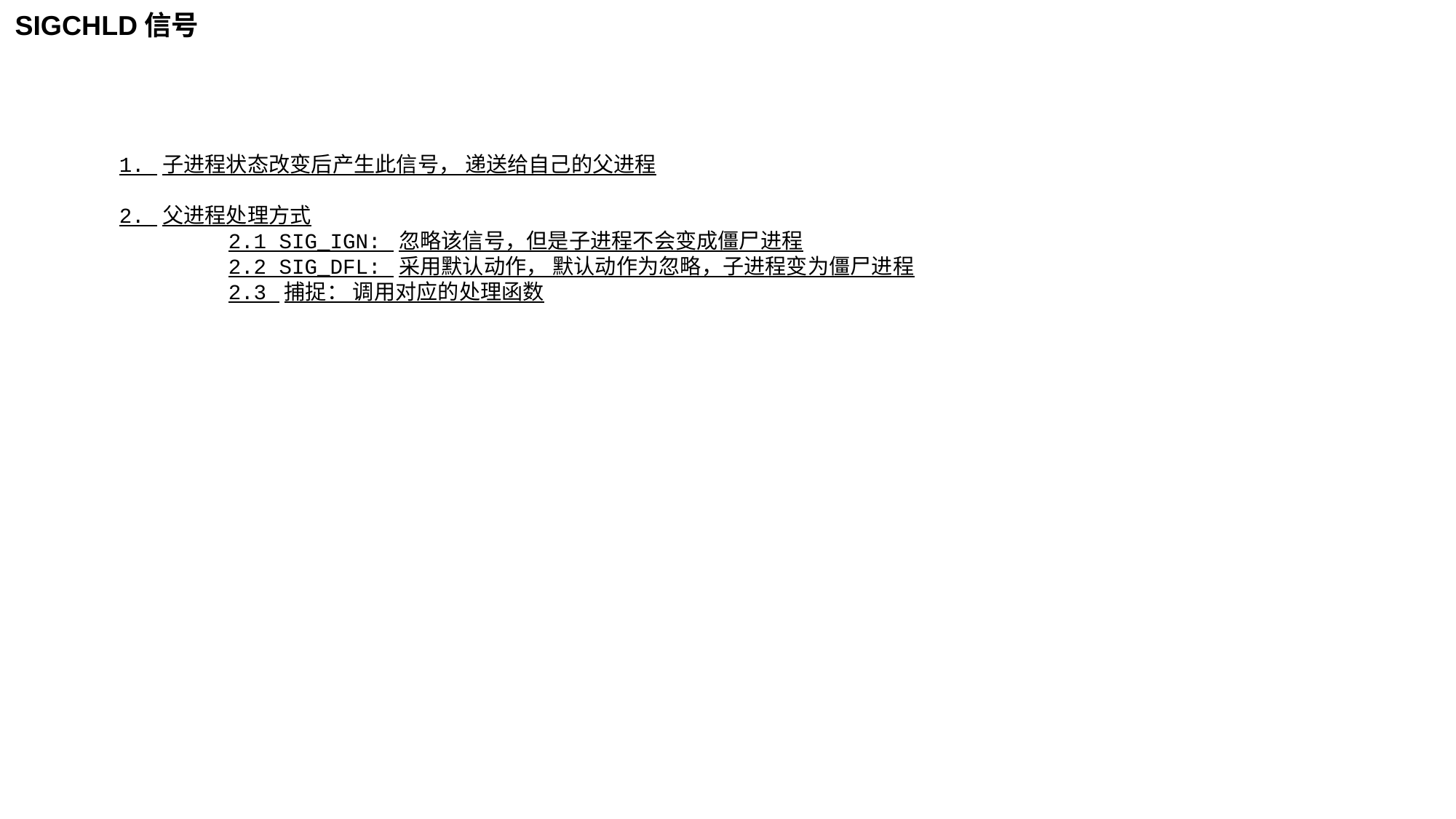

SIGCHLD信号
1. 子进程状态改变后产生此信号， 递送给自己的父进程

2. 父进程处理方式
	2.1 SIG_IGN: 忽略该信号，但是子进程不会变成僵尸进程
	2.2 SIG_DFL: 采用默认动作， 默认动作为忽略，子进程变为僵尸进程
	2.3 捕捉： 调用对应的处理函数